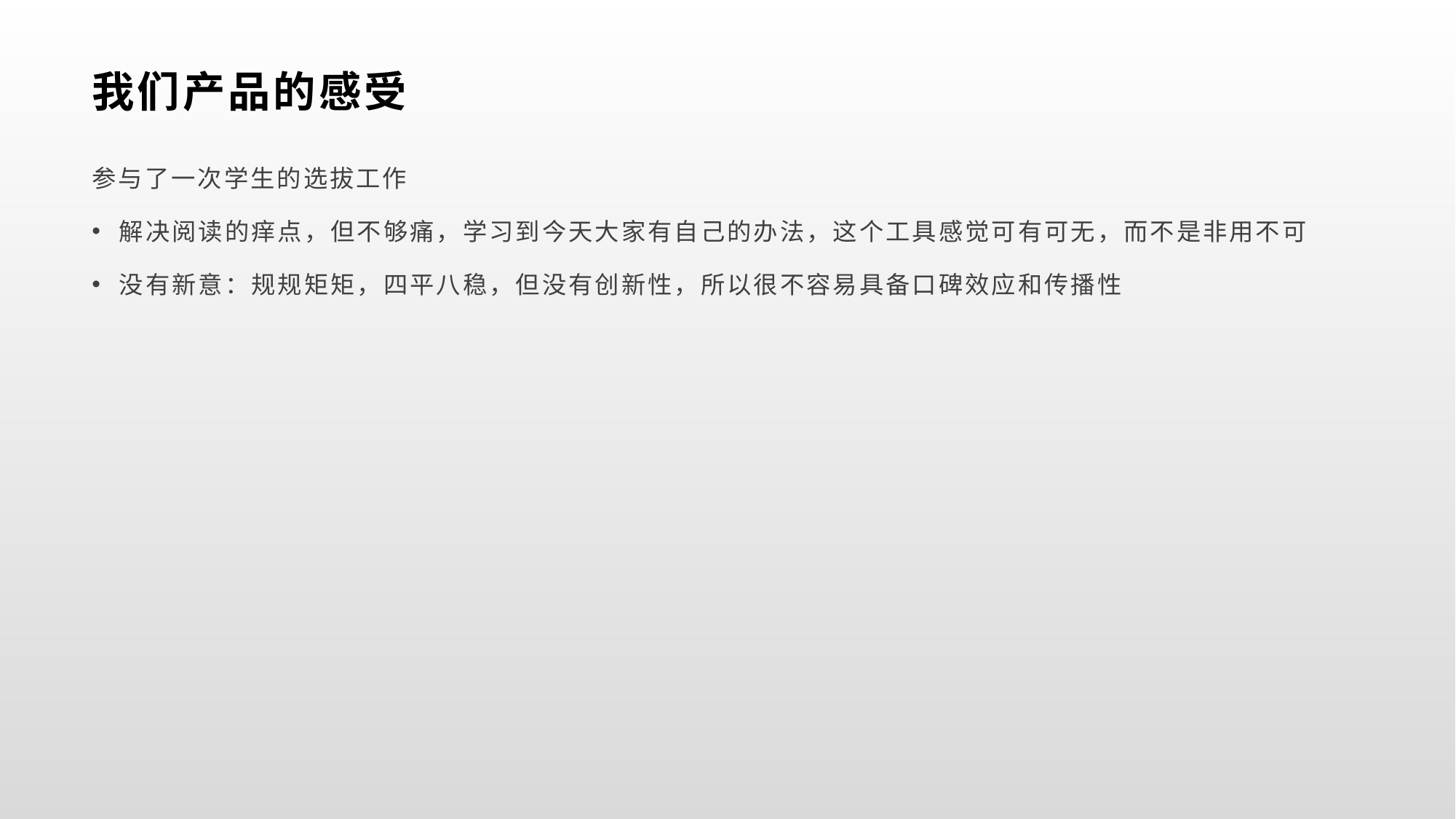

# 我们产品的感受
参与了一次学生的选拔工作
解决阅读的痒点，但不够痛，学习到今天大家有自己的办法，这个工具感觉可有可无，而不是非用不可
没有新意：规规矩矩，四平八稳，但没有创新性，所以很不容易具备口碑效应和传播性